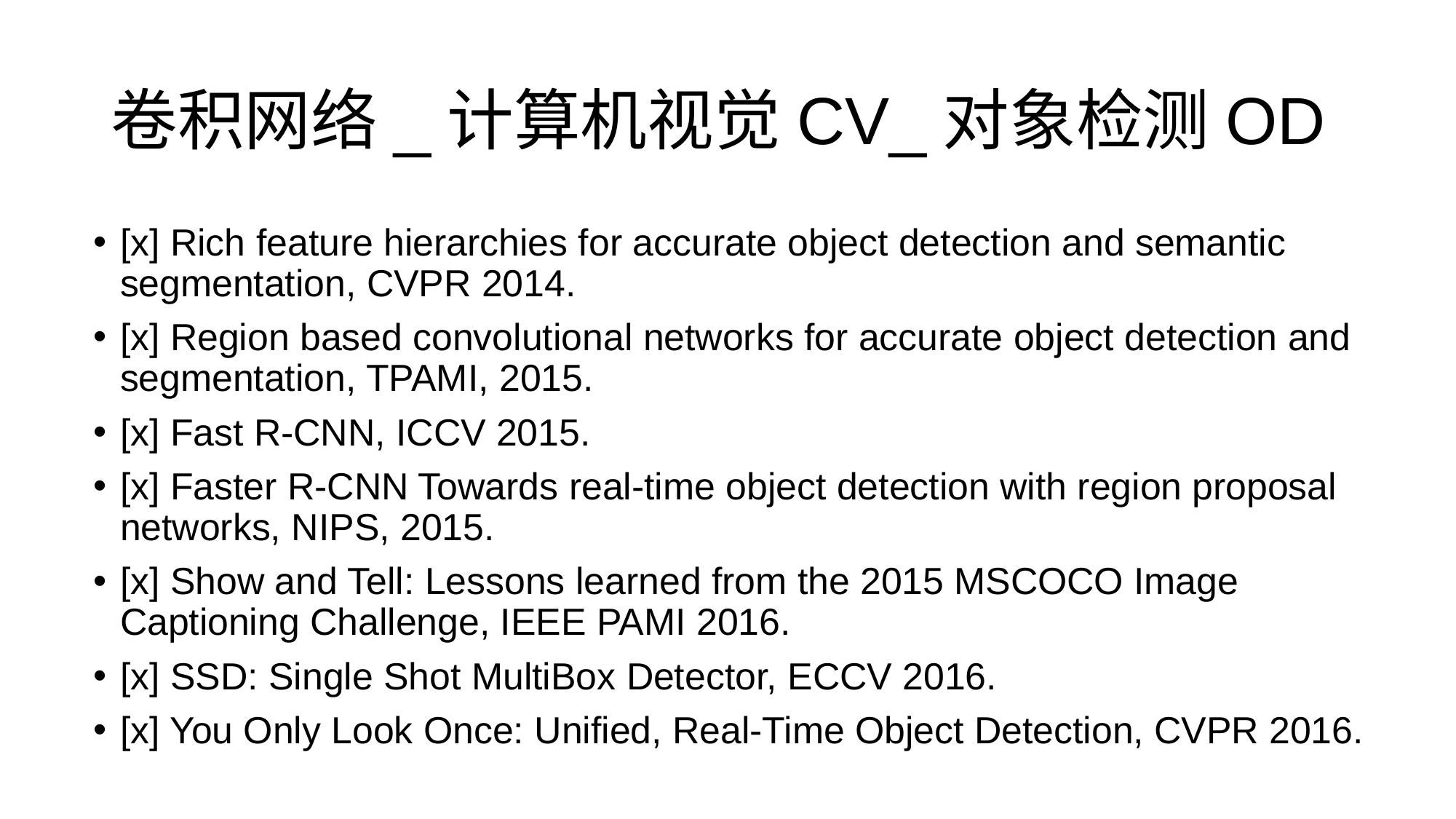

# 卷积网络_计算机视觉CV_对象检测OD
[x] Rich feature hierarchies for accurate object detection and semantic segmentation, CVPR 2014.
[x] Region based convolutional networks for accurate object detection and segmentation, TPAMI, 2015.
[x] Fast R-CNN, ICCV 2015.
[x] Faster R-CNN Towards real-time object detection with region proposal networks, NIPS, 2015.
[x] Show and Tell: Lessons learned from the 2015 MSCOCO Image Captioning Challenge, IEEE PAMI 2016.
[x] SSD: Single Shot MultiBox Detector, ECCV 2016.
[x] You Only Look Once: Unified, Real-Time Object Detection, CVPR 2016.